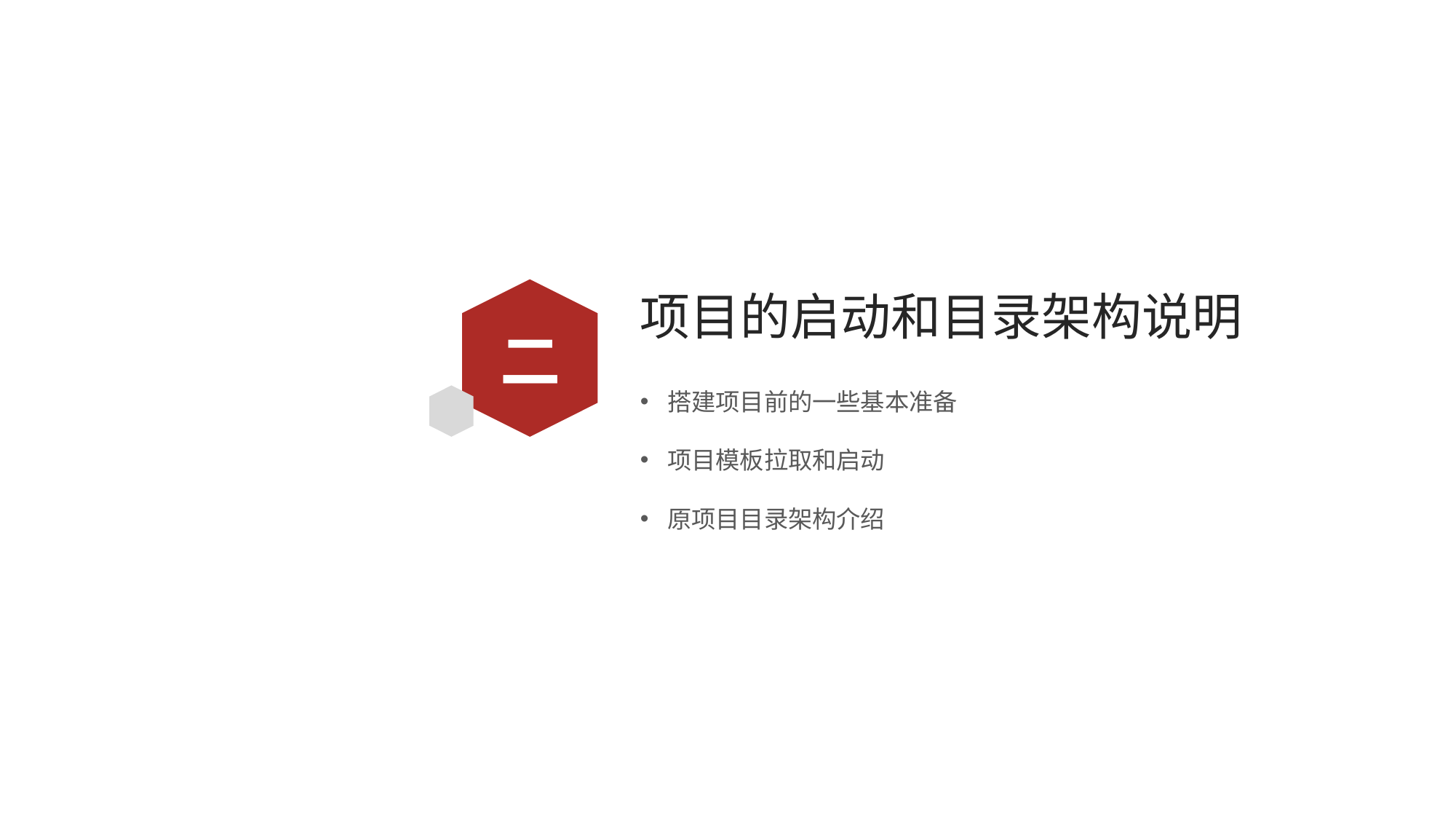

# 项目的启动和目录架构说明
二
搭建项目前的一些基本准备
项目模板拉取和启动
原项目目录架构介绍